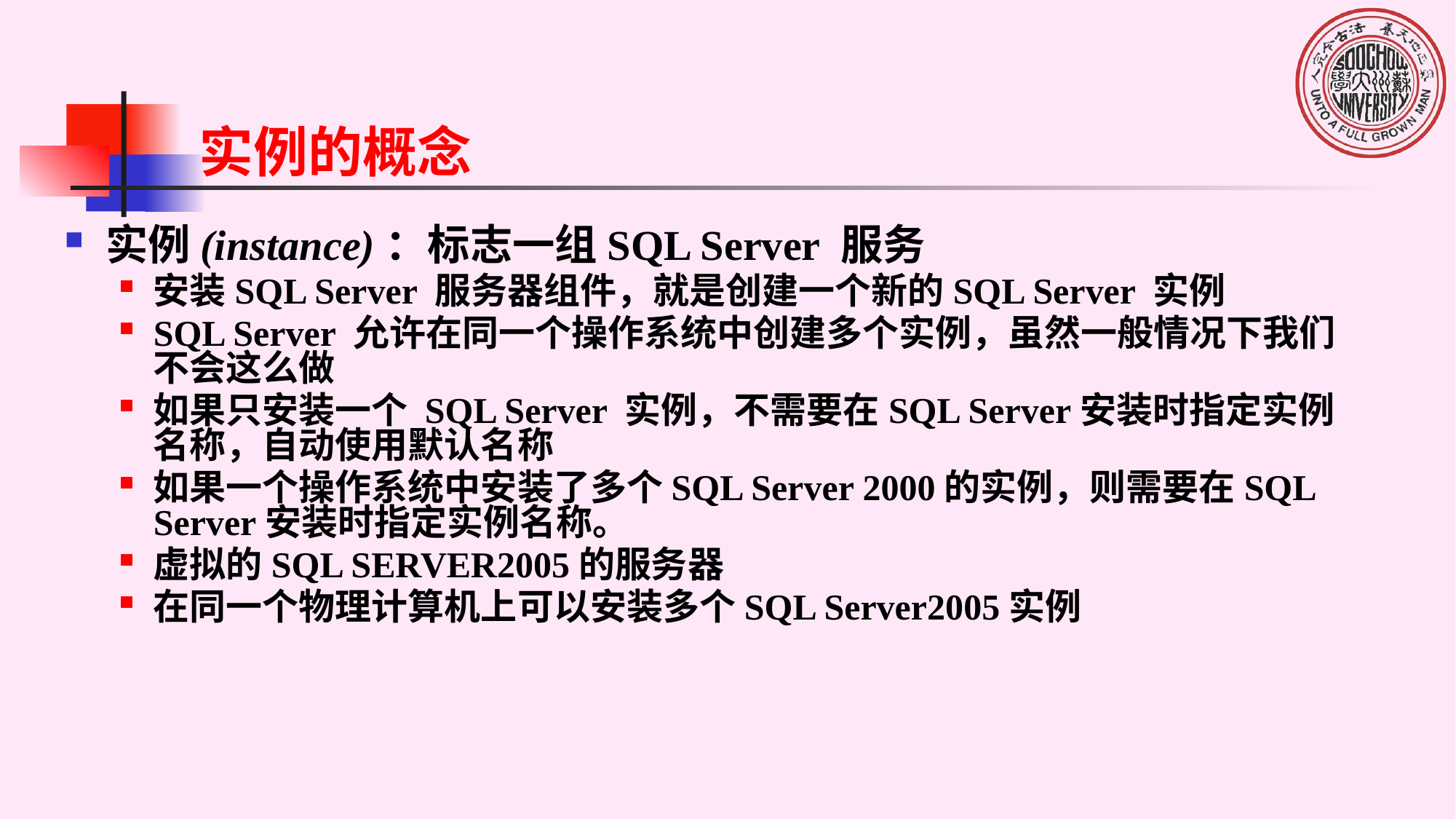

# 实例的概念
实例(instance)：标志一组SQL Server 服务
安装SQL Server 服务器组件，就是创建一个新的SQL Server 实例
SQL Server 允许在同一个操作系统中创建多个实例，虽然一般情况下我们不会这么做
如果只安装一个 SQL Server 实例，不需要在SQL Server安装时指定实例名称，自动使用默认名称
如果一个操作系统中安装了多个SQL Server 2000的实例，则需要在SQL Server安装时指定实例名称。
虚拟的SQL SERVER2005的服务器
在同一个物理计算机上可以安装多个SQL Server2005实例